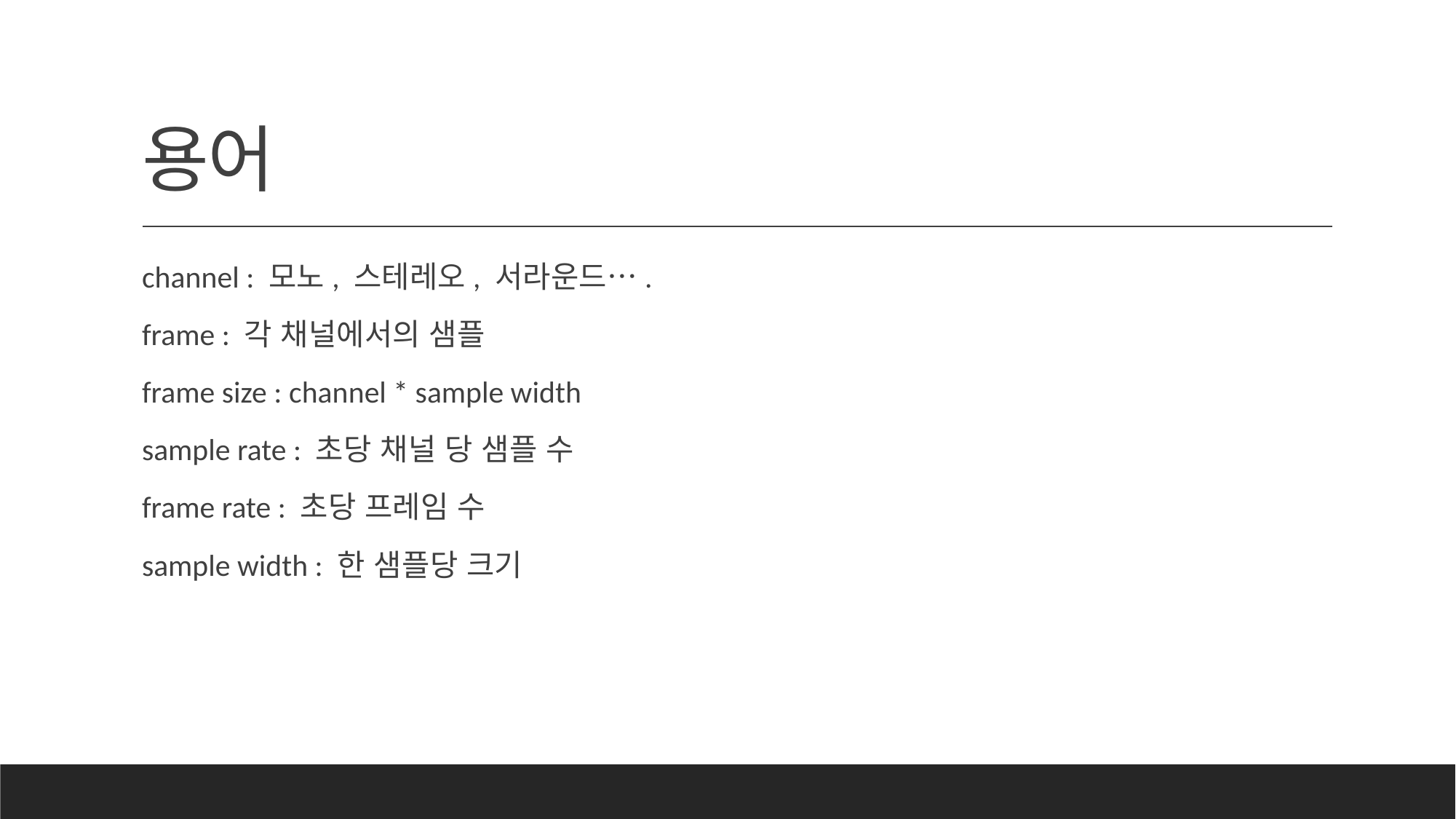

# 용어
channel : 모노, 스테레오, 서라운드….
frame : 각 채널에서의 샘플
frame size : channel * sample width
sample rate : 초당 채널 당 샘플 수
frame rate : 초당 프레임 수
sample width : 한 샘플당 크기